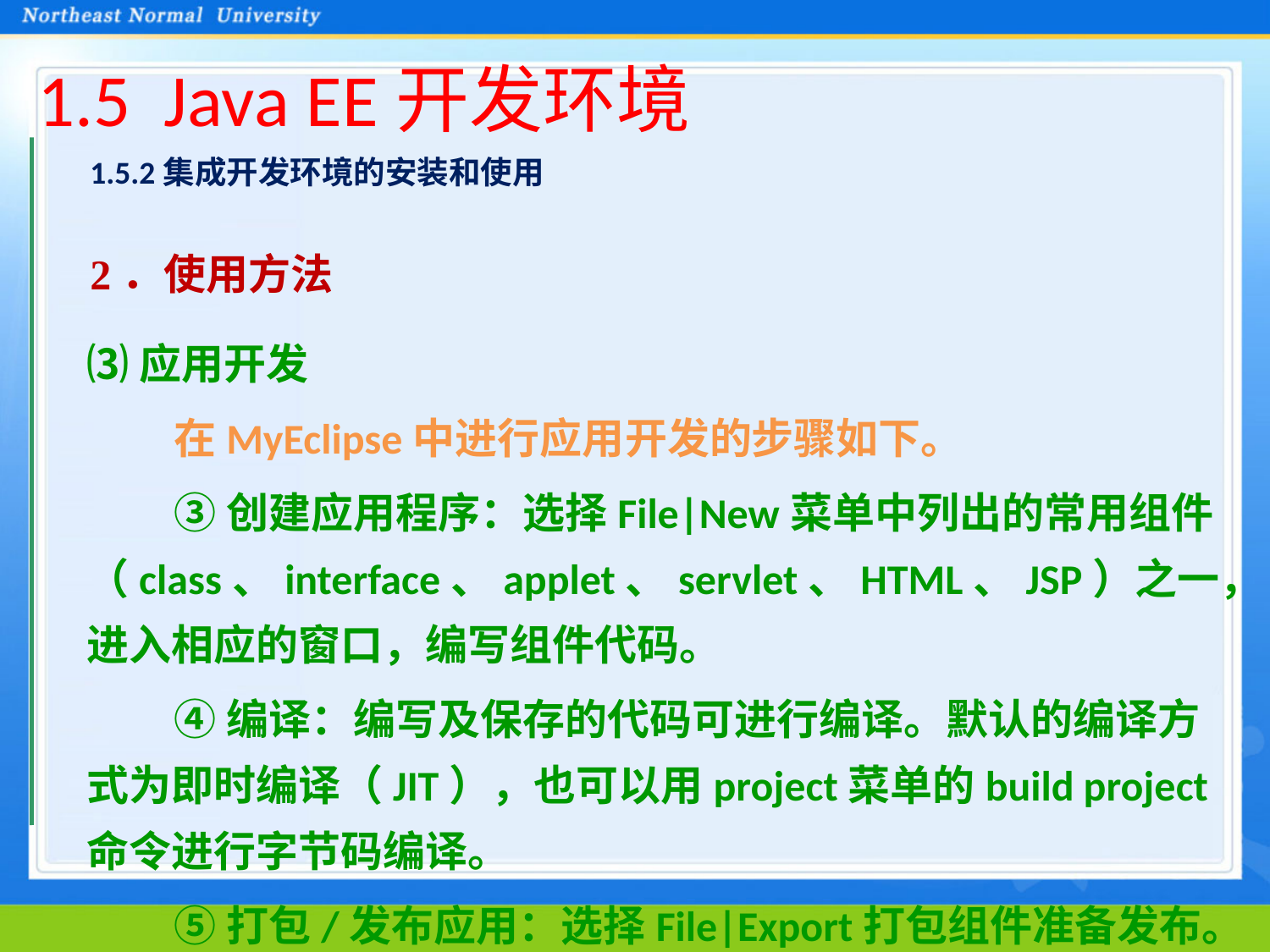

# 1.5  Java EE开发环境
1.5.2集成开发环境的安装和使用
2．使用方法
⑶应用开发
在MyEclipse中进行应用开发的步骤如下。
③创建应用程序：选择File|New菜单中列出的常用组件（class、interface、applet、servlet、HTML、JSP）之一，进入相应的窗口，编写组件代码。
④编译：编写及保存的代码可进行编译。默认的编译方式为即时编译（JIT），也可以用project菜单的build project命令进行字节码编译。
⑤打包/发布应用：选择File|Export打包组件准备发布。